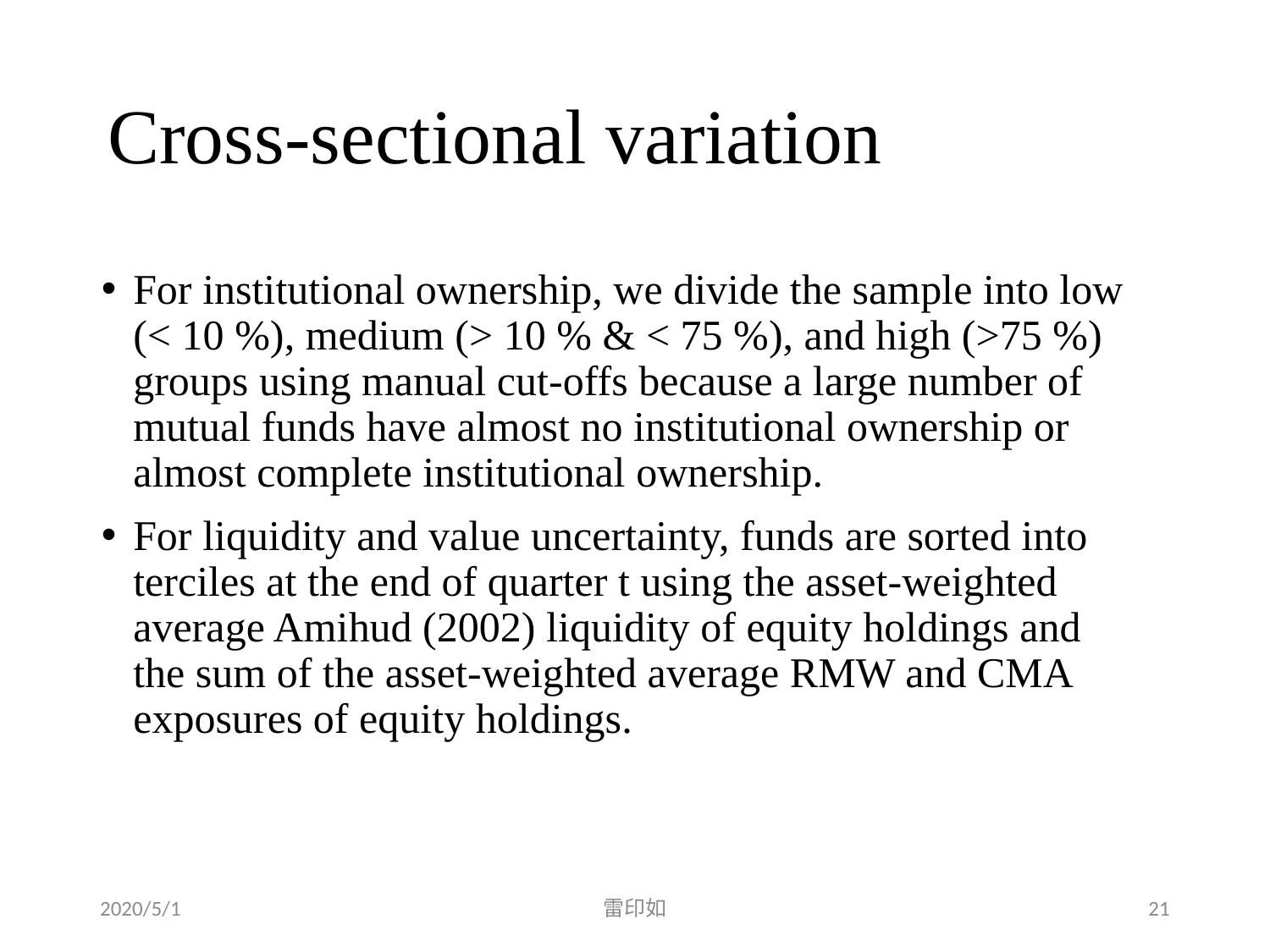

Cross-sectional variation
For institutional ownership, we divide the sample into low (< 10 %), medium (> 10 % & < 75 %), and high (>75 %) groups using manual cut-offs because a large number of mutual funds have almost no institutional ownership or almost complete institutional ownership.
For liquidity and value uncertainty, funds are sorted into terciles at the end of quarter t using the asset-weighted average Amihud (2002) liquidity of equity holdings and the sum of the asset-weighted average RMW and CMA exposures of equity holdings.
2020/5/1
雷印如
21